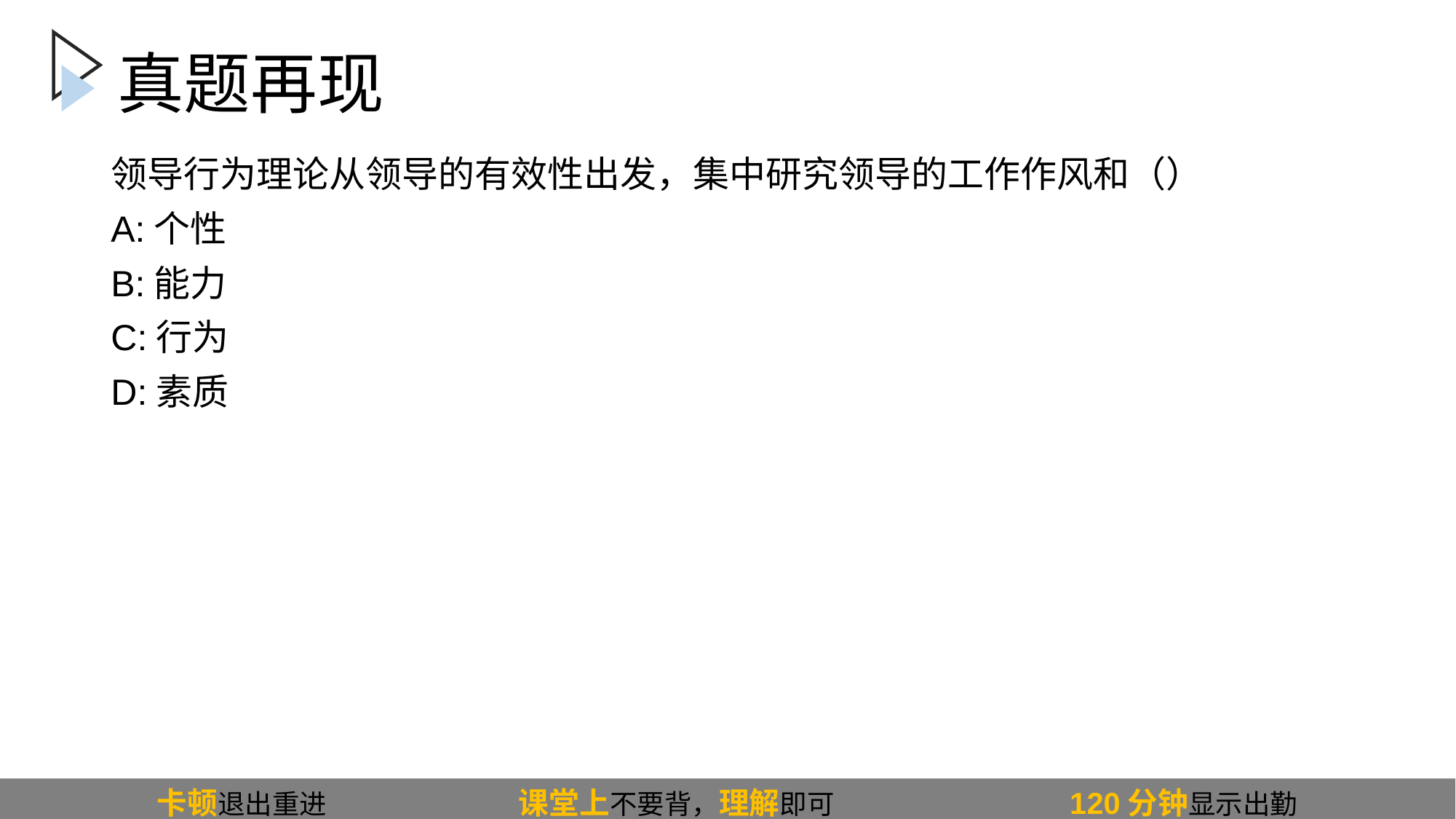

# 真题再现
领导行为理论从领导的有效性出发，集中研究领导的工作作风和（）
A:个性
B:能力
C:行为
D:素质